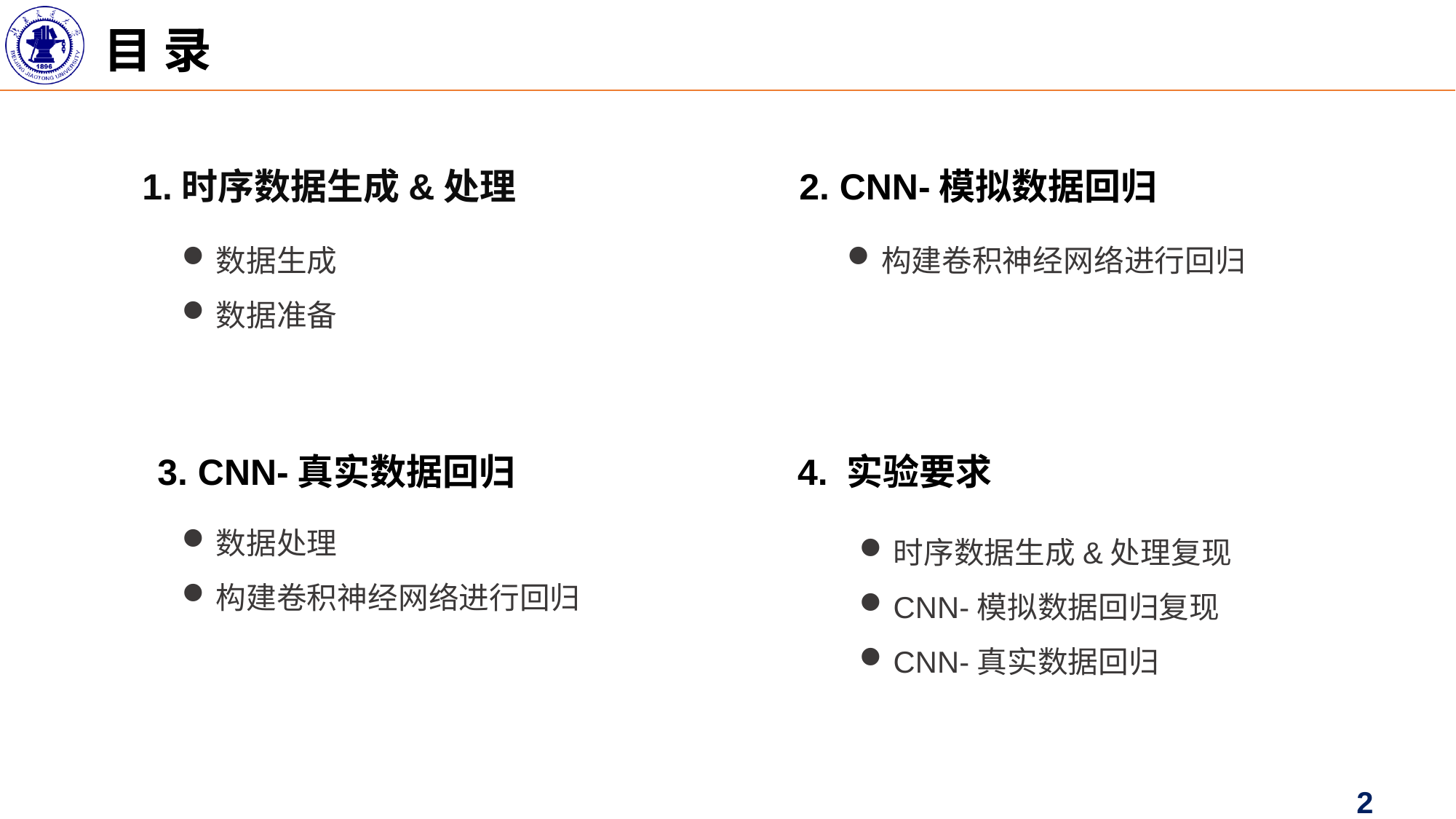

目 录
1.时序数据生成&处理
2. CNN-模拟数据回归
构建卷积神经网络进行回归
数据生成
数据准备
4. 实验要求
3. CNN-真实数据回归
数据处理
构建卷积神经网络进行回归
时序数据生成&处理复现
CNN-模拟数据回归复现
CNN-真实数据回归